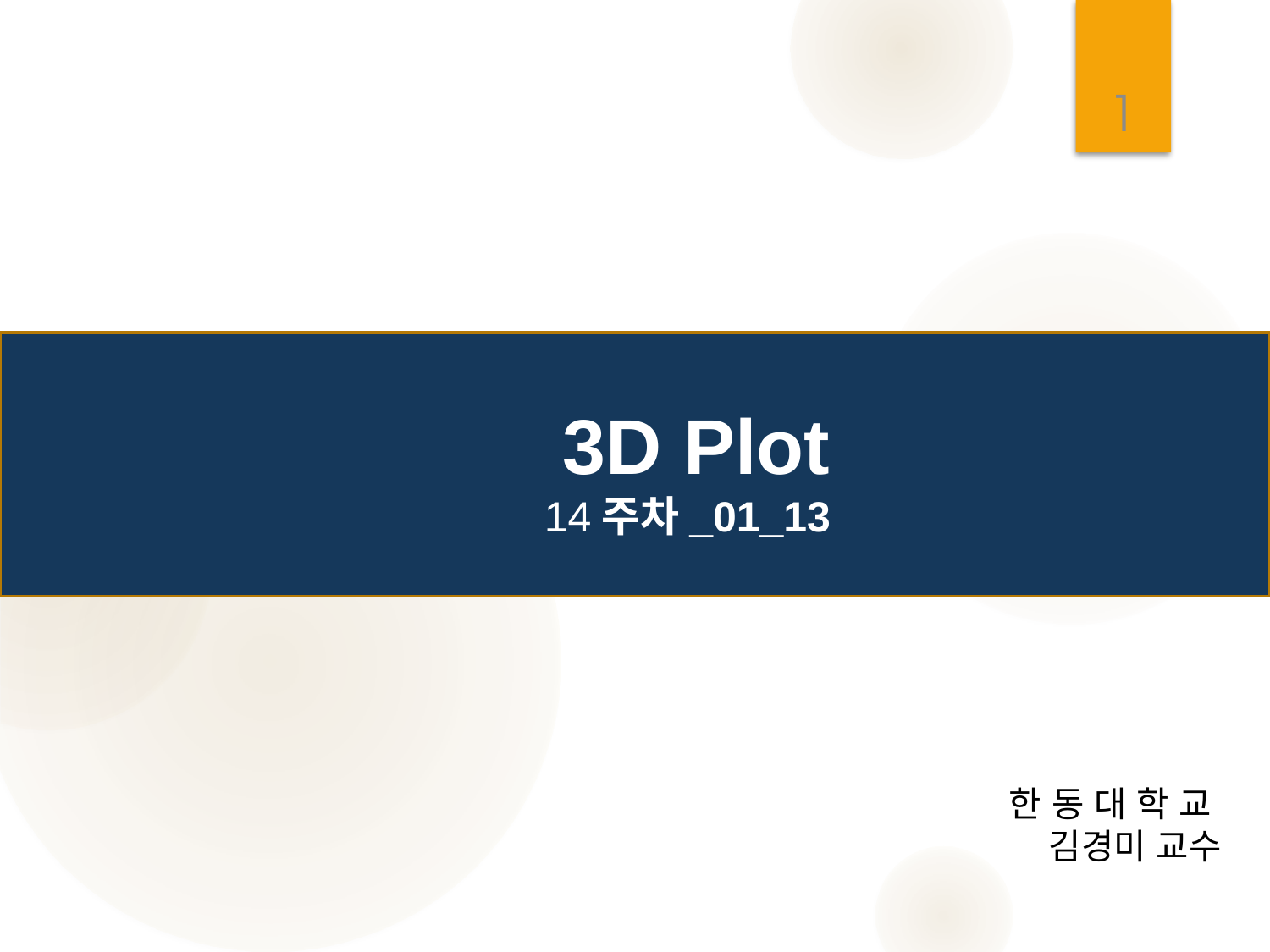

1

# 3D Plot 14주차_01_13
한 동 대 학 교
김경미 교수